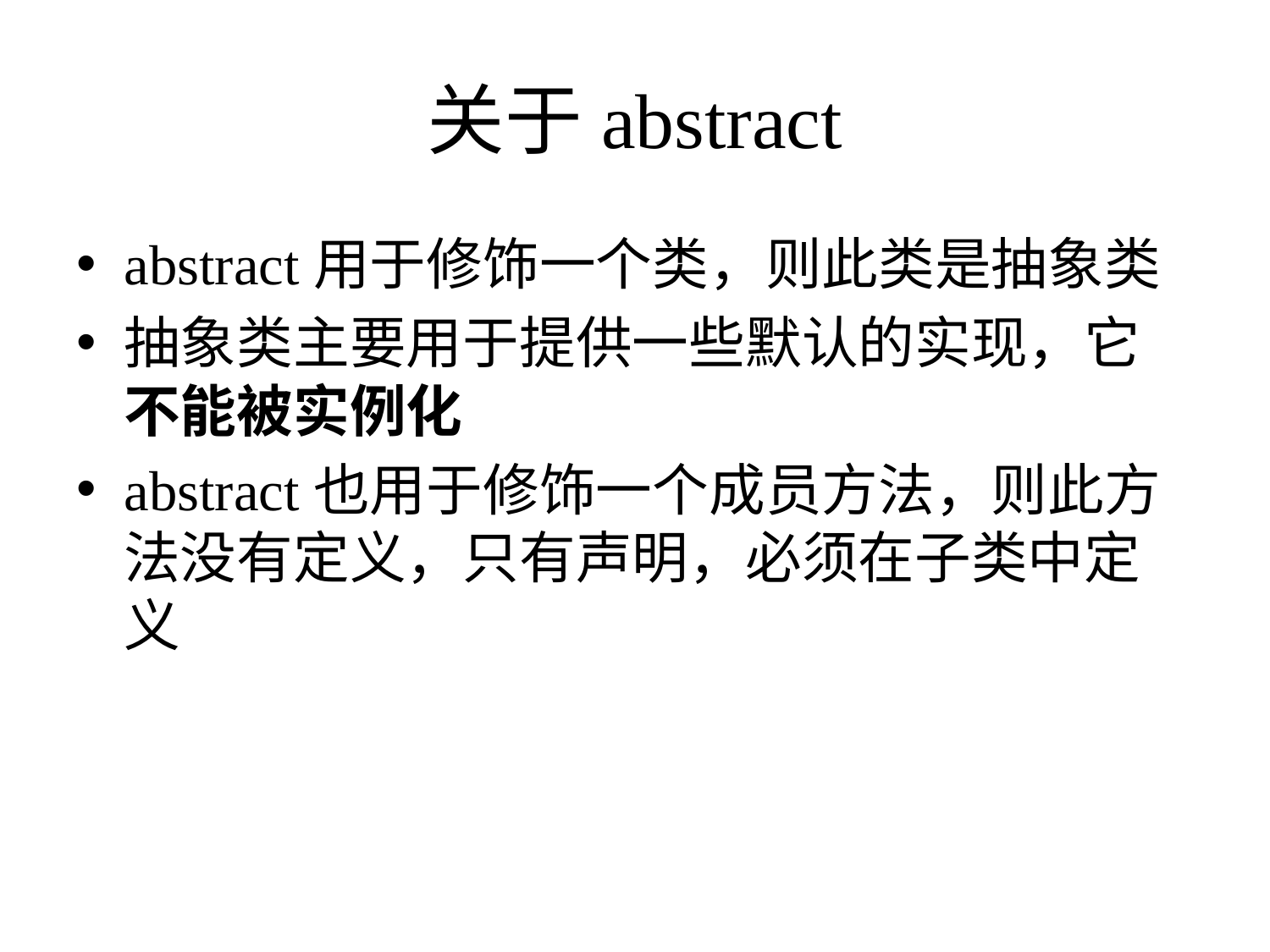

# 关于abstract
abstract用于修饰一个类，则此类是抽象类
抽象类主要用于提供一些默认的实现，它不能被实例化
abstract也用于修饰一个成员方法，则此方法没有定义，只有声明，必须在子类中定义